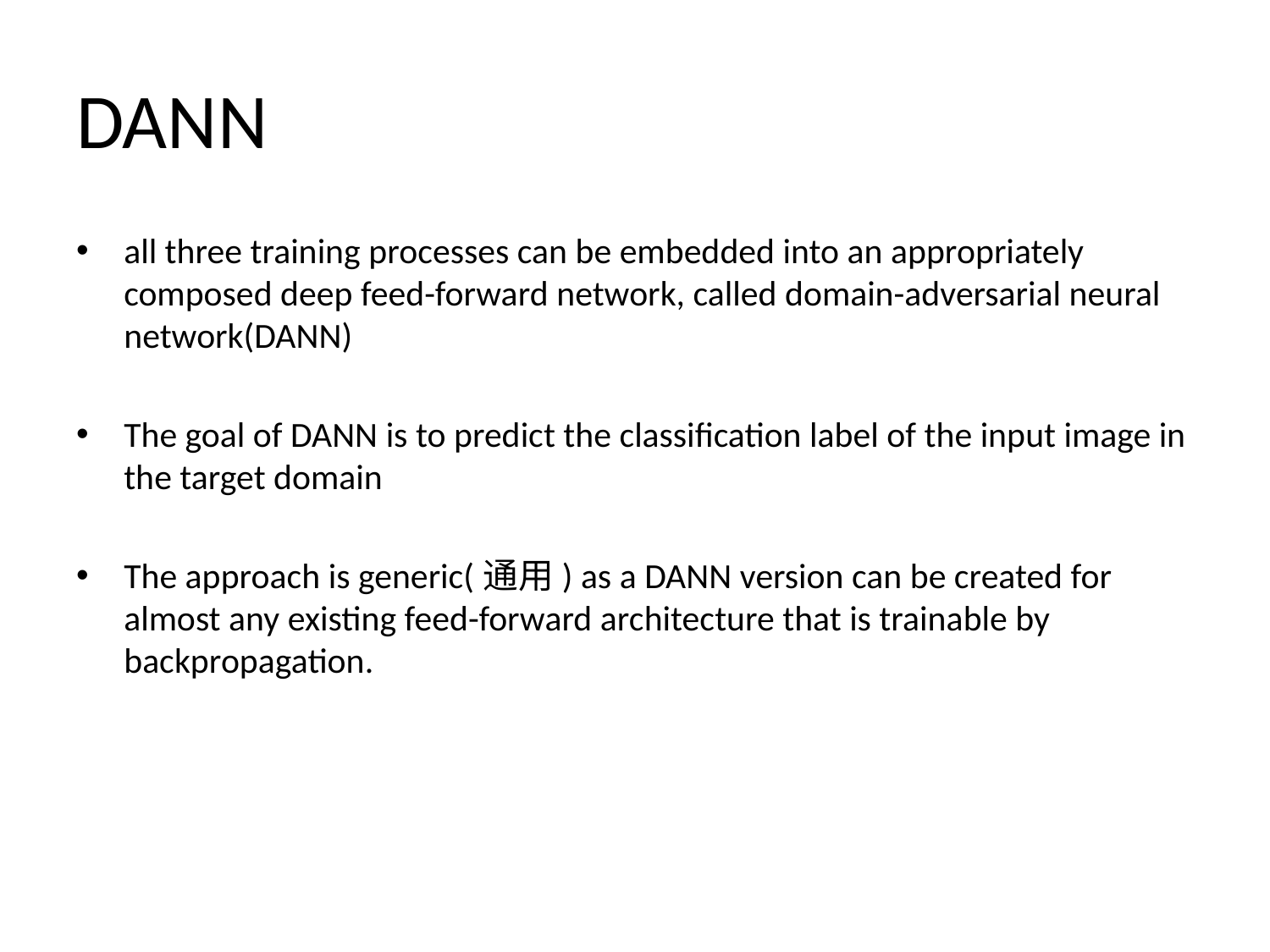

# DANN
all three training processes can be embedded into an appropriately composed deep feed-forward network, called domain-adversarial neural network(DANN)

The goal of DANN is to predict the classification label of the input image in the target domain

The approach is generic(通用) as a DANN version can be created for almost any existing feed-forward architecture that is trainable by backpropagation.